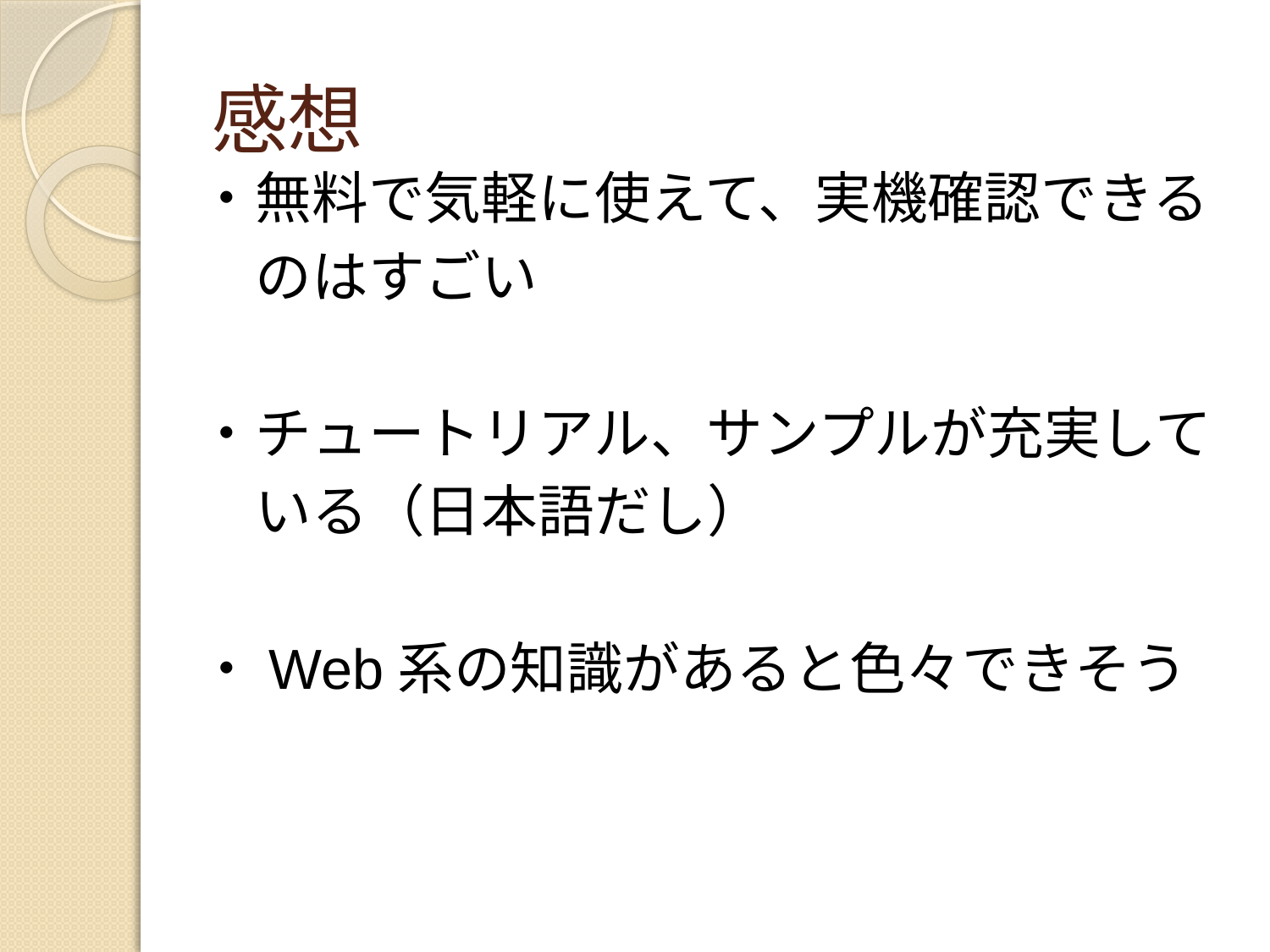

# 感想
・無料で気軽に使えて、実機確認できる
　のはすごい

・チュートリアル、サンプルが充実して
　いる（日本語だし）

・Web系の知識があると色々できそう